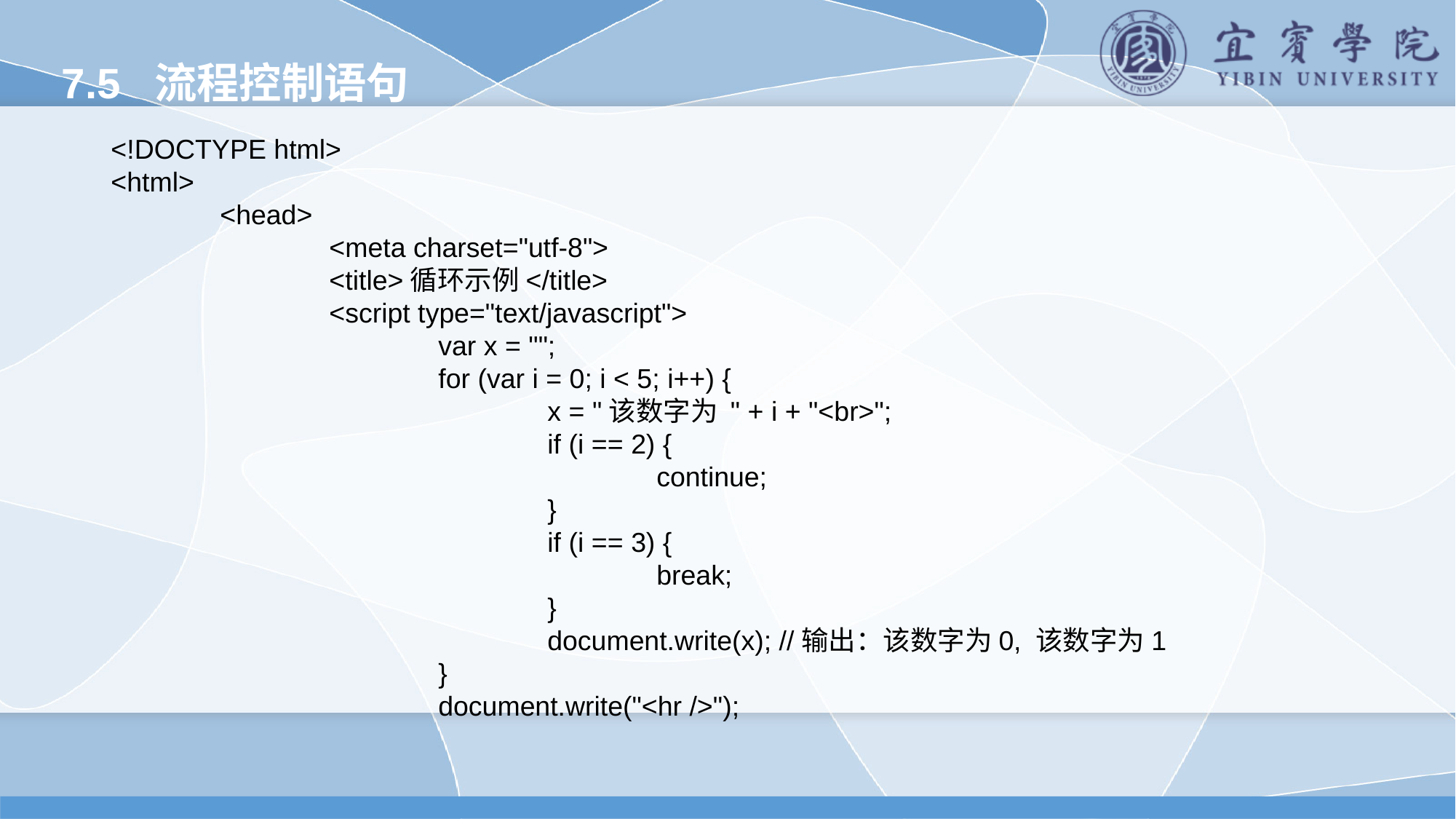

7.5  流程控制语句
<!DOCTYPE html>
<html>
	<head>
		<meta charset="utf-8">
		<title>循环示例</title>
		<script type="text/javascript">
			var x = "";
			for (var i = 0; i < 5; i++) {
				x = "该数字为 " + i + "<br>";
				if (i == 2) {
					continue;
				}
				if (i == 3) {
					break;
				}
				document.write(x); //输出：该数字为0, 该数字为1
			}
			document.write("<hr />");